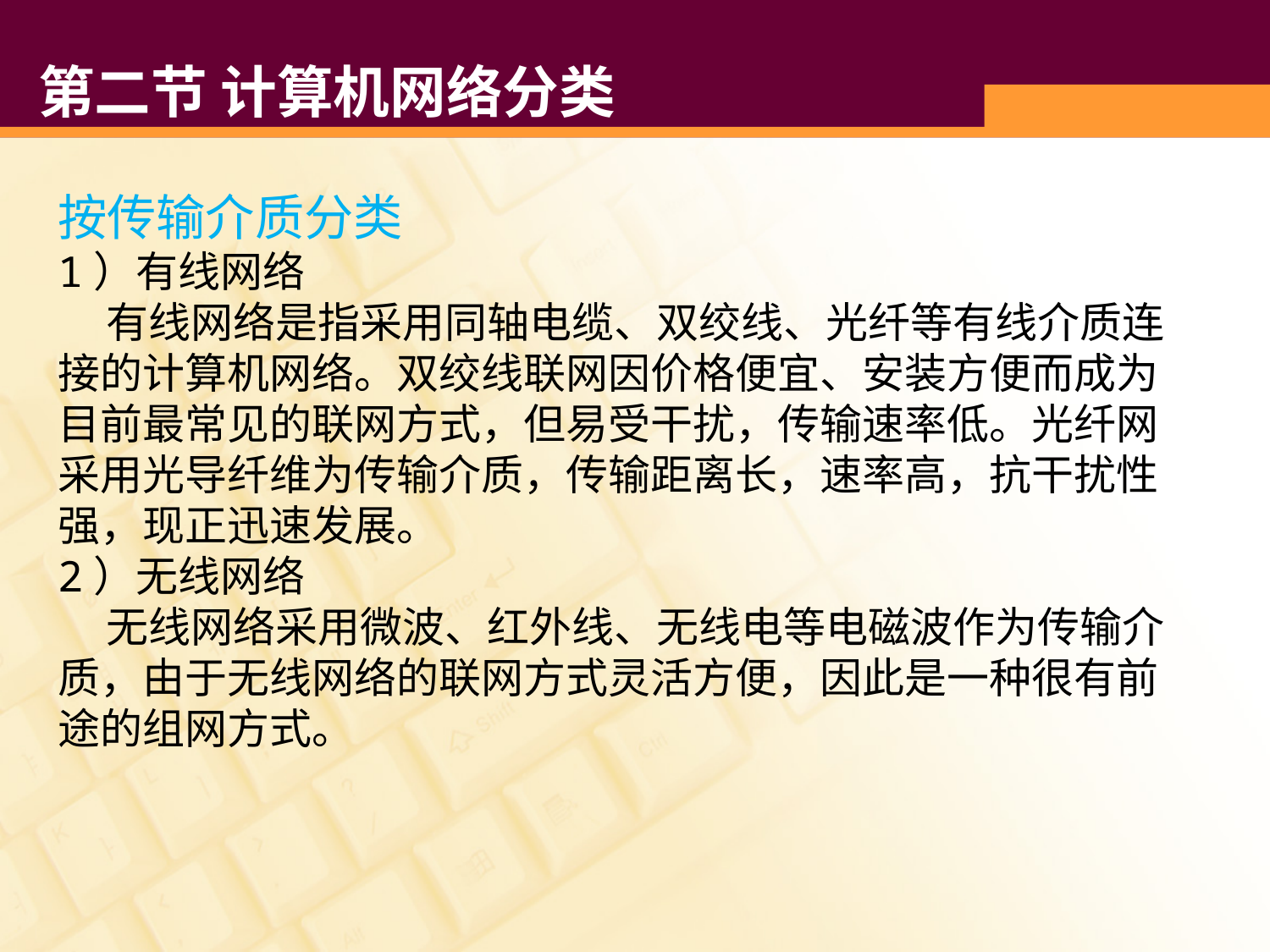

# 第二节 计算机网络分类
按传输介质分类
1）有线网络
    有线网络是指采用同轴电缆、双绞线、光纤等有线介质连接的计算机网络。双绞线联网因价格便宜、安装方便而成为目前最常见的联网方式，但易受干扰，传输速率低。光纤网采用光导纤维为传输介质，传输距离长，速率高，抗干扰性强，现正迅速发展。
2）无线网络
    无线网络采用微波、红外线、无线电等电磁波作为传输介质，由于无线网络的联网方式灵活方便，因此是一种很有前途的组网方式。